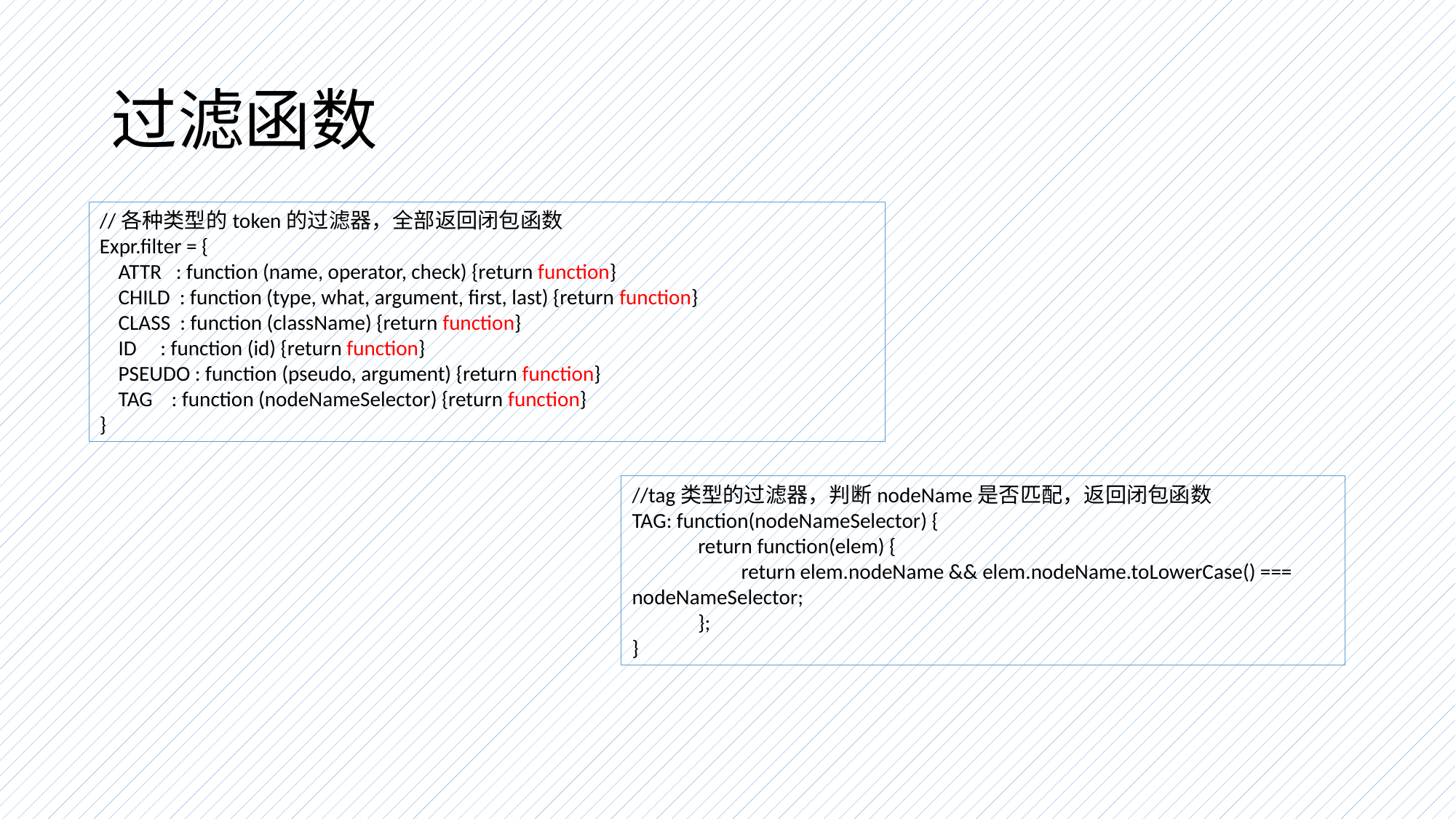

# 过滤函数
//各种类型的token的过滤器，全部返回闭包函数
Expr.filter = {
    ATTR   : function (name, operator, check) {return function}
    CHILD  : function (type, what, argument, first, last) {return function}
    CLASS  : function (className) {return function}
    ID     : function (id) {return function}
    PSEUDO : function (pseudo, argument) {return function}
    TAG    : function (nodeNameSelector) {return function}
}
//tag类型的过滤器，判断nodeName是否匹配，返回闭包函数
TAG: function(nodeNameSelector) {
              return function(elem) {
	return elem.nodeName && elem.nodeName.toLowerCase() === nodeNameSelector;
              };
}